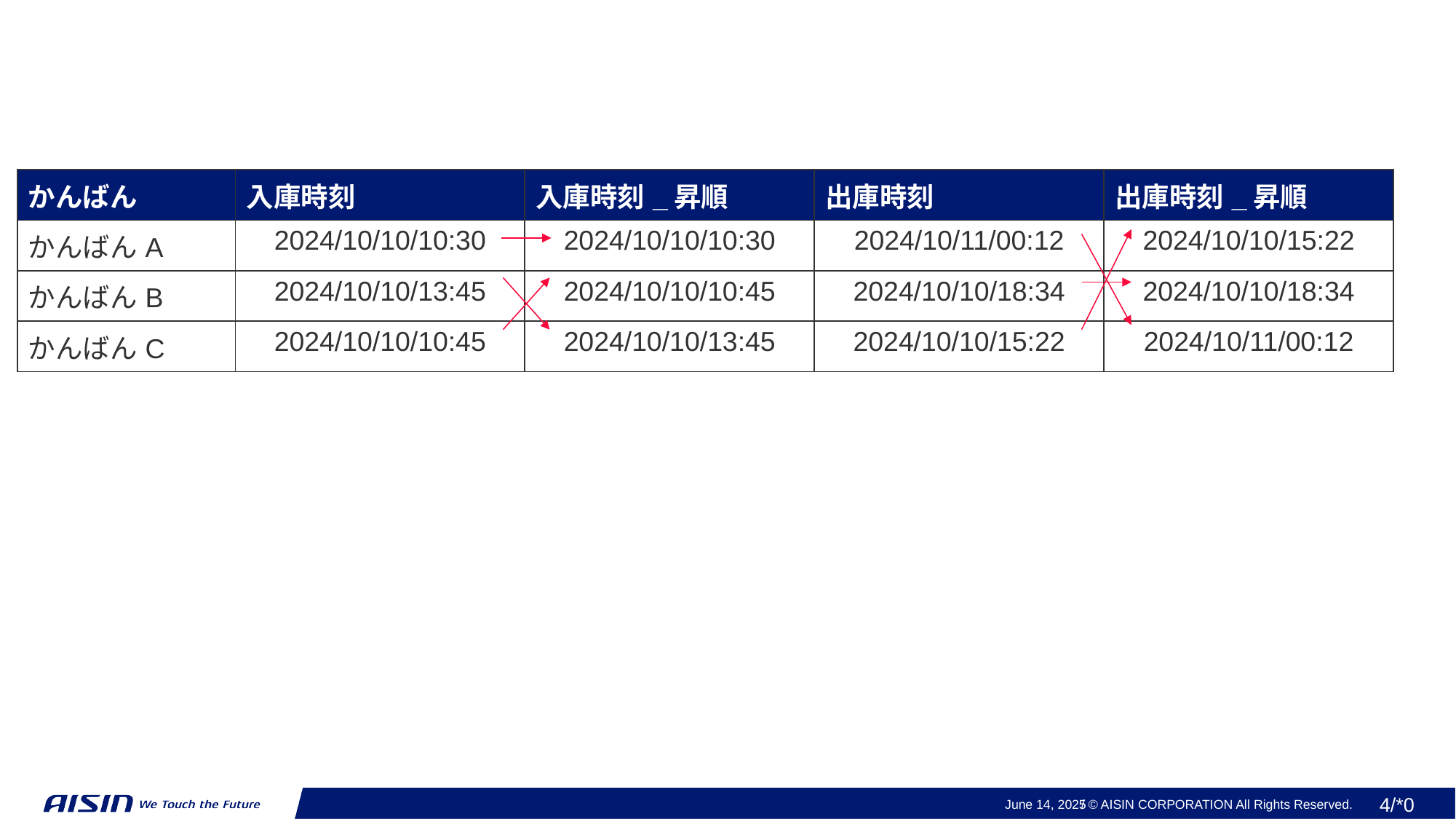

| かんばん | 入庫時刻 | 入庫時刻\_昇順 | 出庫時刻 | 出庫時刻\_昇順 |
| --- | --- | --- | --- | --- |
| かんばんA | 2024/10/10/10:30 | 2024/10/10/10:30 | 2024/10/11/00:12 | 2024/10/10/15:22 |
| かんばんB | 2024/10/10/13:45 | 2024/10/10/10:45 | 2024/10/10/18:34 | 2024/10/10/18:34 |
| かんばんC | 2024/10/10/10:45 | 2024/10/10/13:45 | 2024/10/10/15:22 | 2024/10/11/00:12 |
June 14, 2025